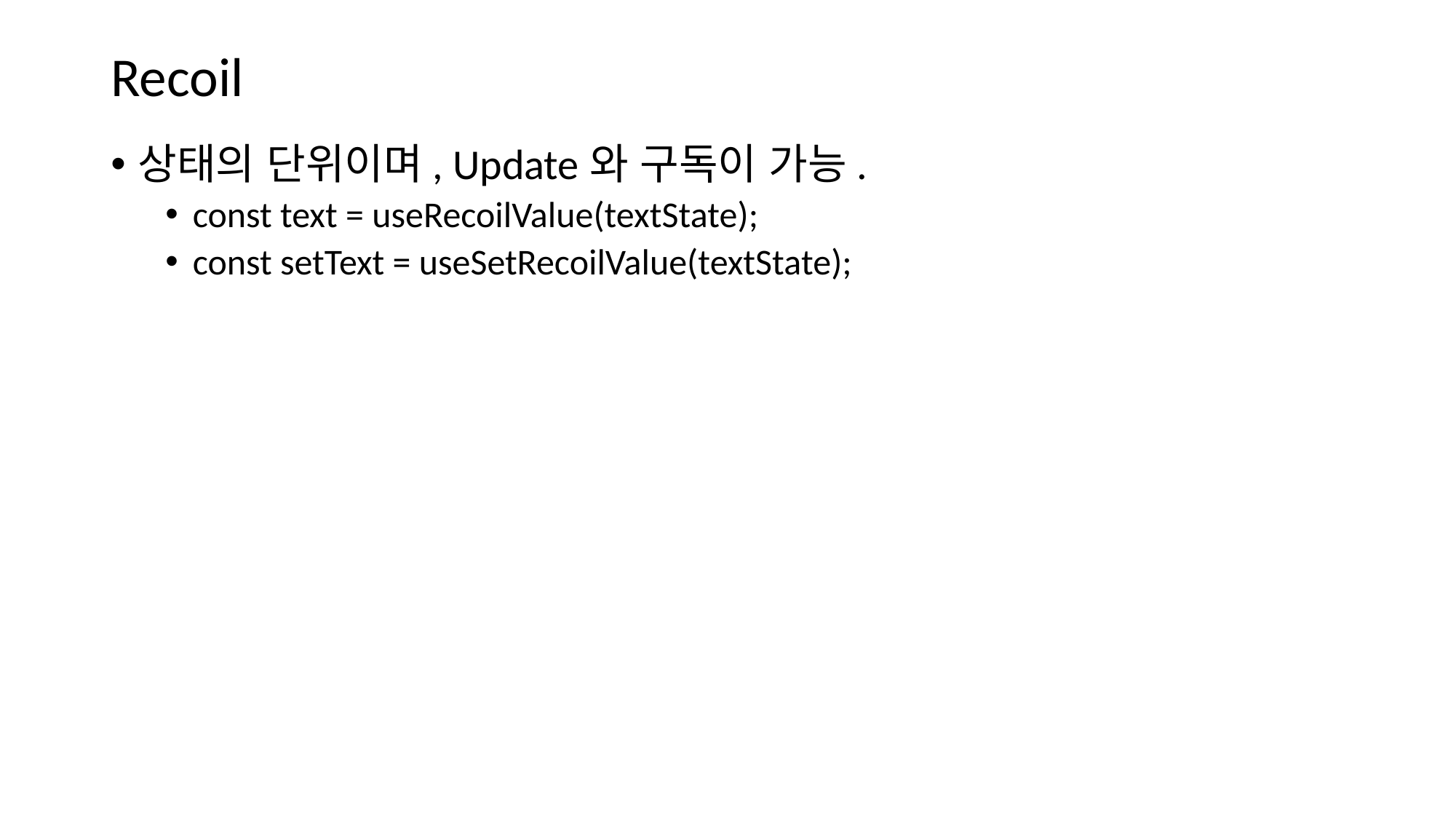

# Recoil
상태의 단위이며, Update와 구독이 가능.
const text = useRecoilValue(textState);
const setText = useSetRecoilValue(textState);